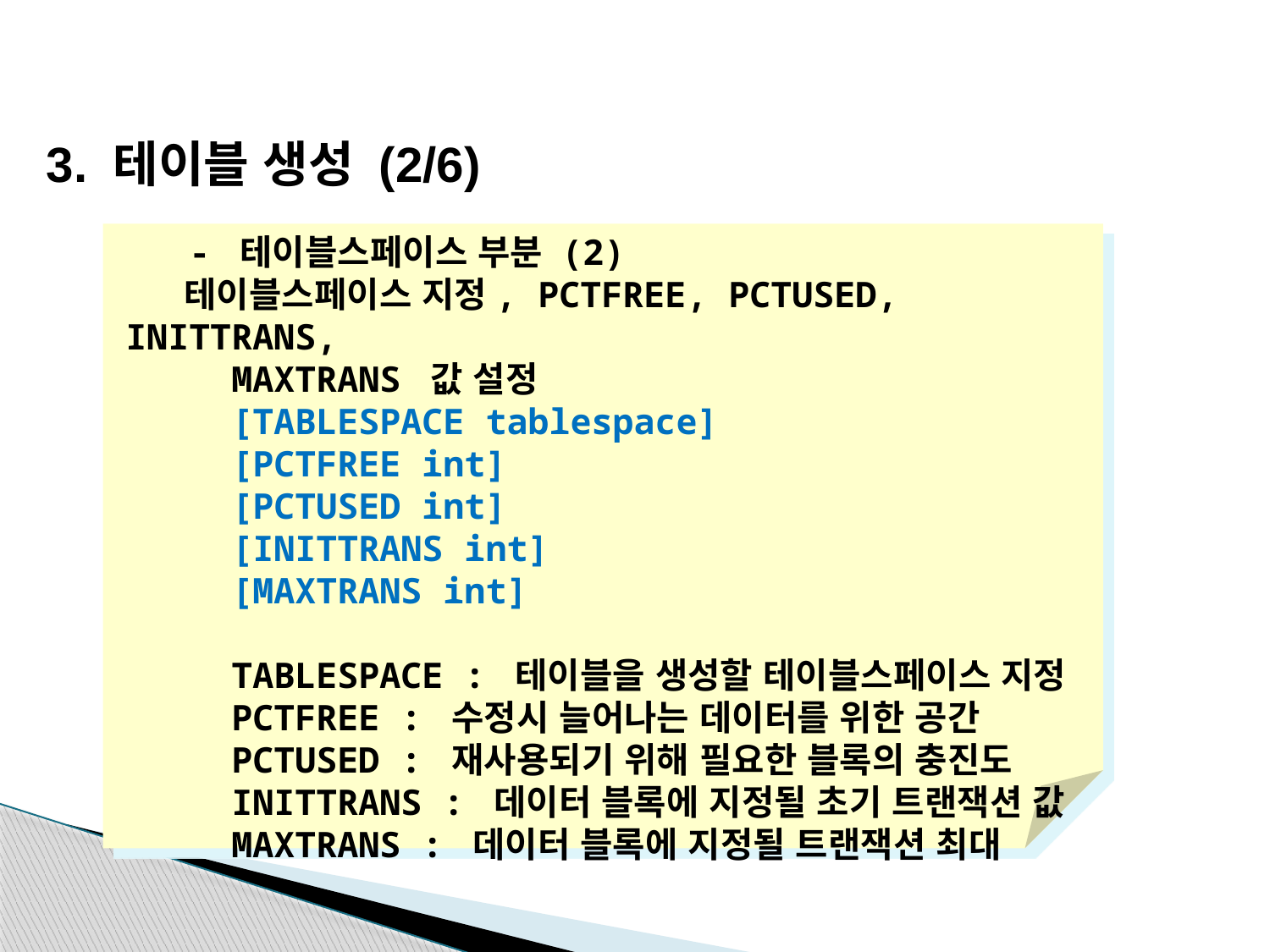

3. 테이블 생성 (2/6)
   - 테이블스페이스 부분 (2)
     테이블스페이스 지정, PCTFREE, PCTUSED, INITTRANS,
     MAXTRANS 값 설정
     [TABLESPACE tablespace]
     [PCTFREE int]
     [PCTUSED int]
     [INITTRANS int]
     [MAXTRANS int]

     TABLESPACE : 테이블을 생성할 테이블스페이스 지정
     PCTFREE : 수정시 늘어나는 데이터를 위한 공간
     PCTUSED : 재사용되기 위해 필요한 블록의 충진도
     INITTRANS : 데이터 블록에 지정될 초기 트랜잭션 값
     MAXTRANS : 데이터 블록에 지정될 트랜잭션 최대